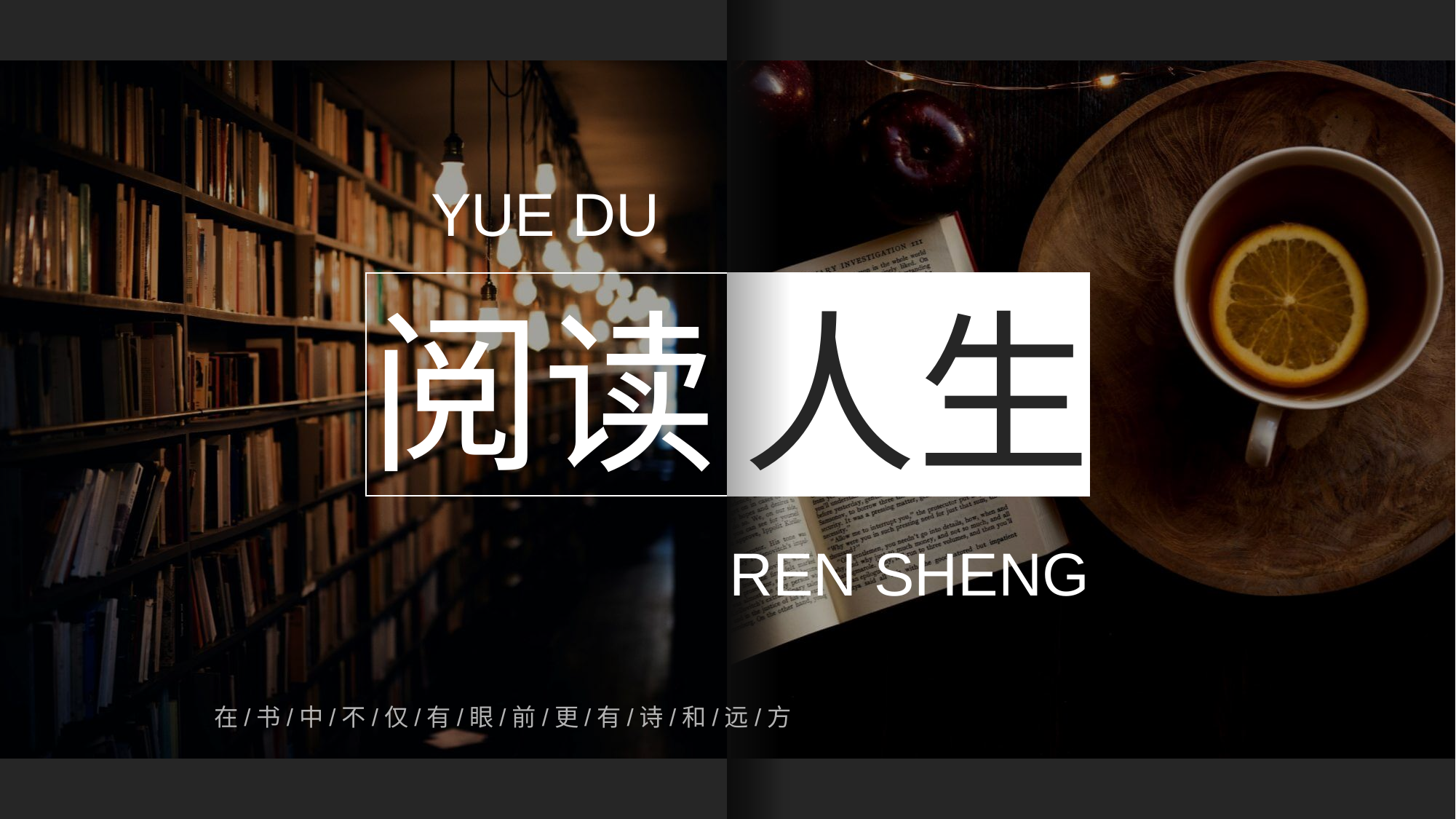

YUE DU

阅读
人生
REN SHENG
在/书/中/不/仅/有/眼/前/更/有/诗/和/远/方